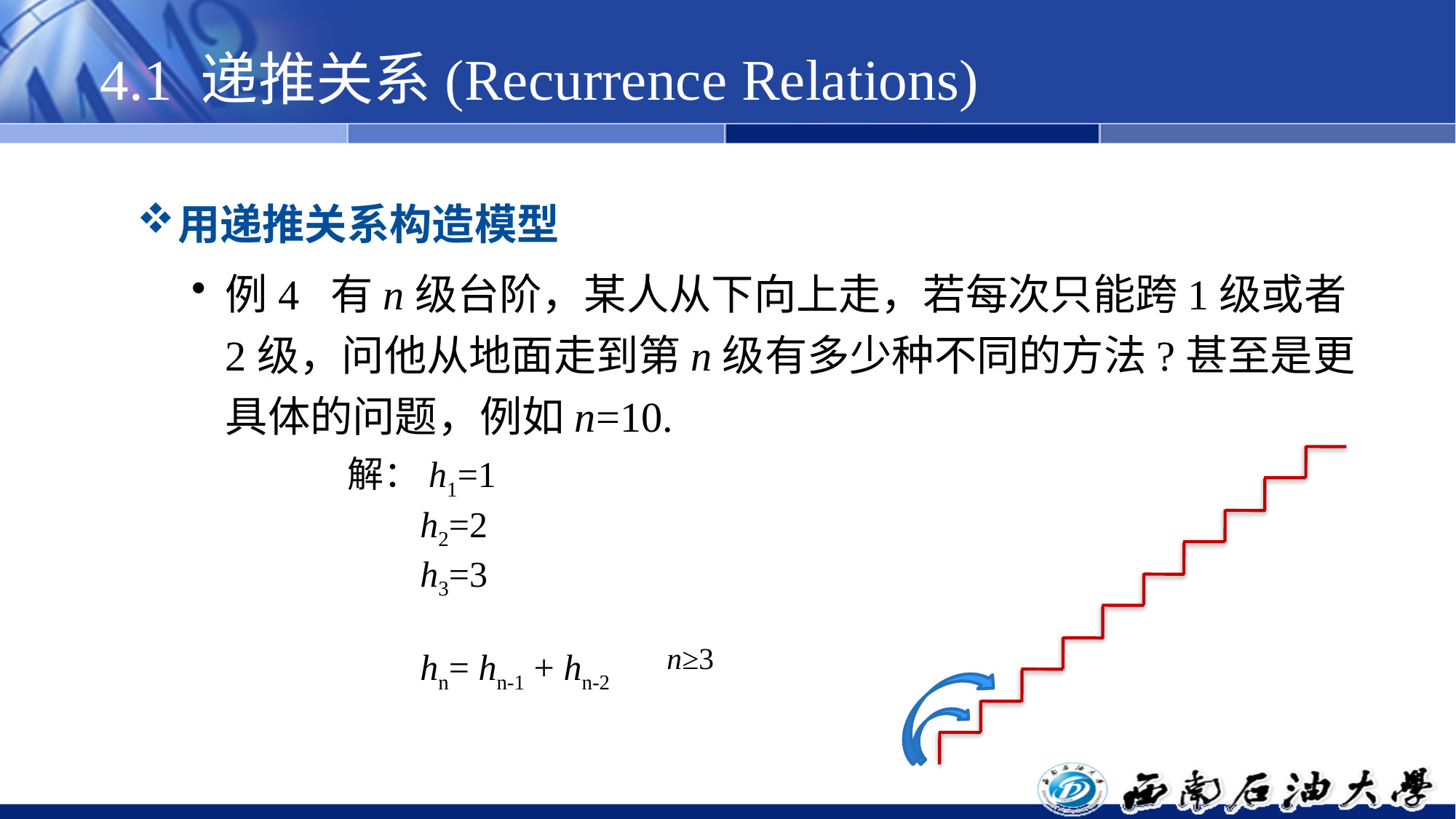

# 4.1 递推关系(Recurrence Relations)
用递推关系构造模型
例4  有n级台阶，某人从下向上走，若每次只能跨1级或者2级，问他从地面走到第n级有多少种不同的方法?甚至是更具体的问题，例如n=10.
解：h1=1
        h2=2
        h3=3

        hn= hn-1 + hn-2
n≥3